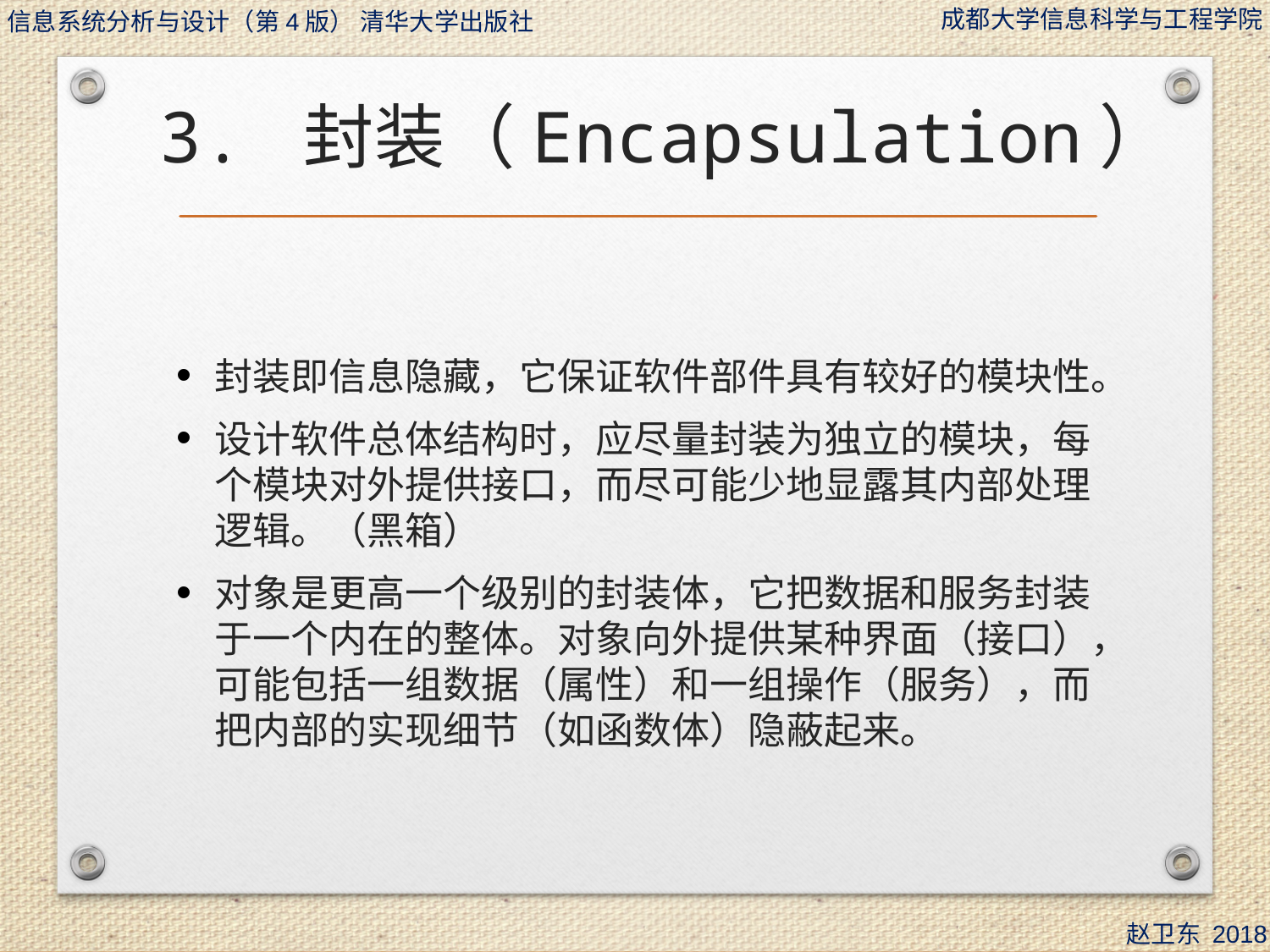

# 3. 封装（Encapsulation）
封装即信息隐藏，它保证软件部件具有较好的模块性。
设计软件总体结构时，应尽量封装为独立的模块，每个模块对外提供接口，而尽可能少地显露其内部处理逻辑。（黑箱）
对象是更高一个级别的封装体，它把数据和服务封装于一个内在的整体。对象向外提供某种界面（接口），可能包括一组数据（属性）和一组操作（服务），而把内部的实现细节（如函数体）隐蔽起来。